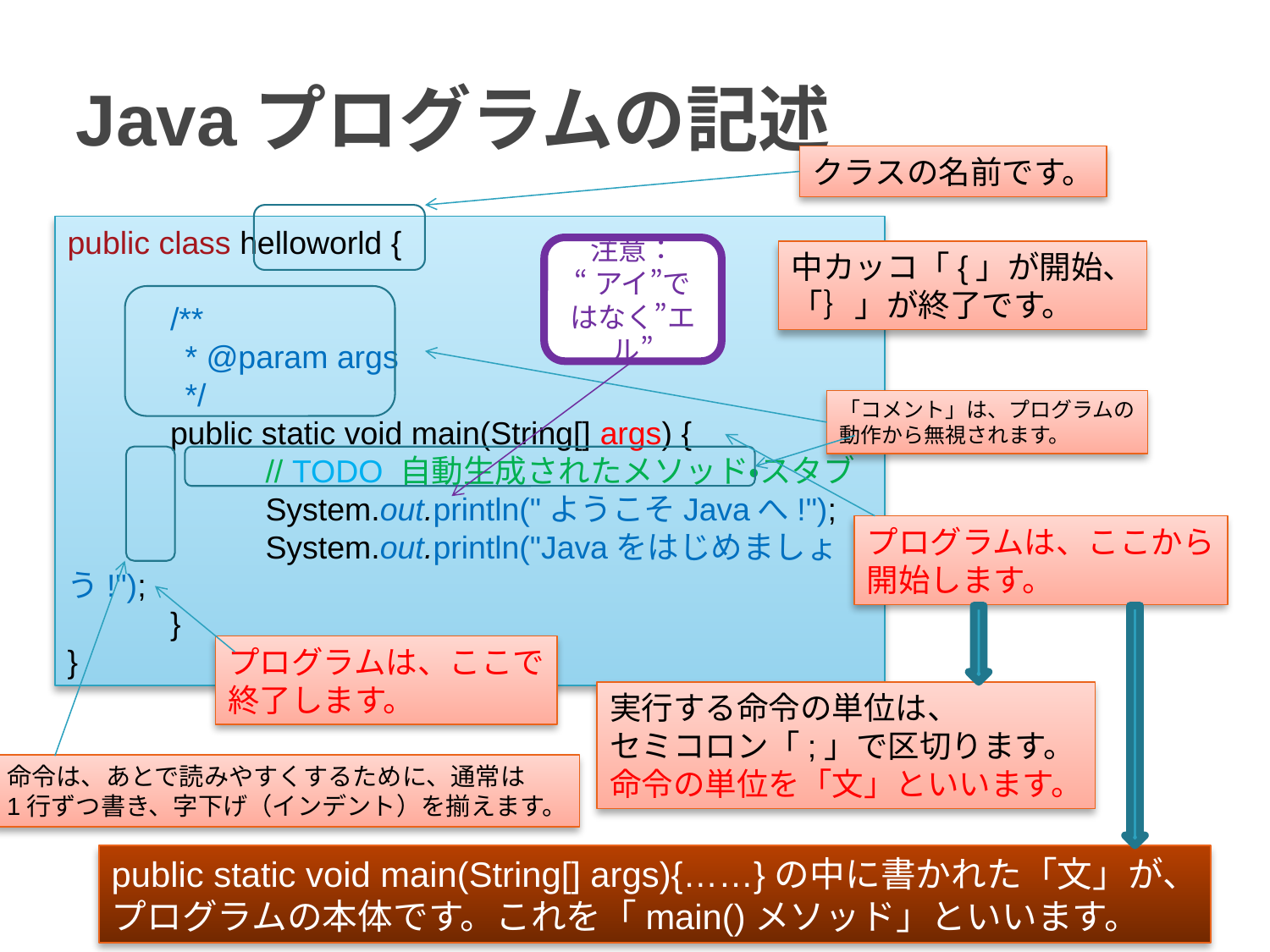

# Javaプログラムの記述
クラスの名前です。

public class helloworld {

　　　/**
 　　　* @param args
 　　　*/
　　　public static void main(String[] args) {
　　　　　　// TODO 自動生成されたメソッド・スタブ
　　　　　　System.out.println("ようこそJavaへ!");
　　　　　　System.out.println("Javaをはじめましょう!");
　　　}
}
注意：
“アイ”ではなく”エル”
中カッコ「{」が開始、
「｝」が終了です。

「コメント」は、プログラムの
動作から無視されます。

プログラムは、ここから
開始します。

プログラムは、ここで
終了します。
実行する命令の単位は、
セミコロン「;」で区切ります。
命令の単位を「文」といいます。
命令は、あとで読みやすくするために、通常は
1行ずつ書き、字下げ（インデント）を揃えます。
public static void main(String[] args){……}の中に書かれた「文」が、
プログラムの本体です。これを「main()メソッド」といいます。